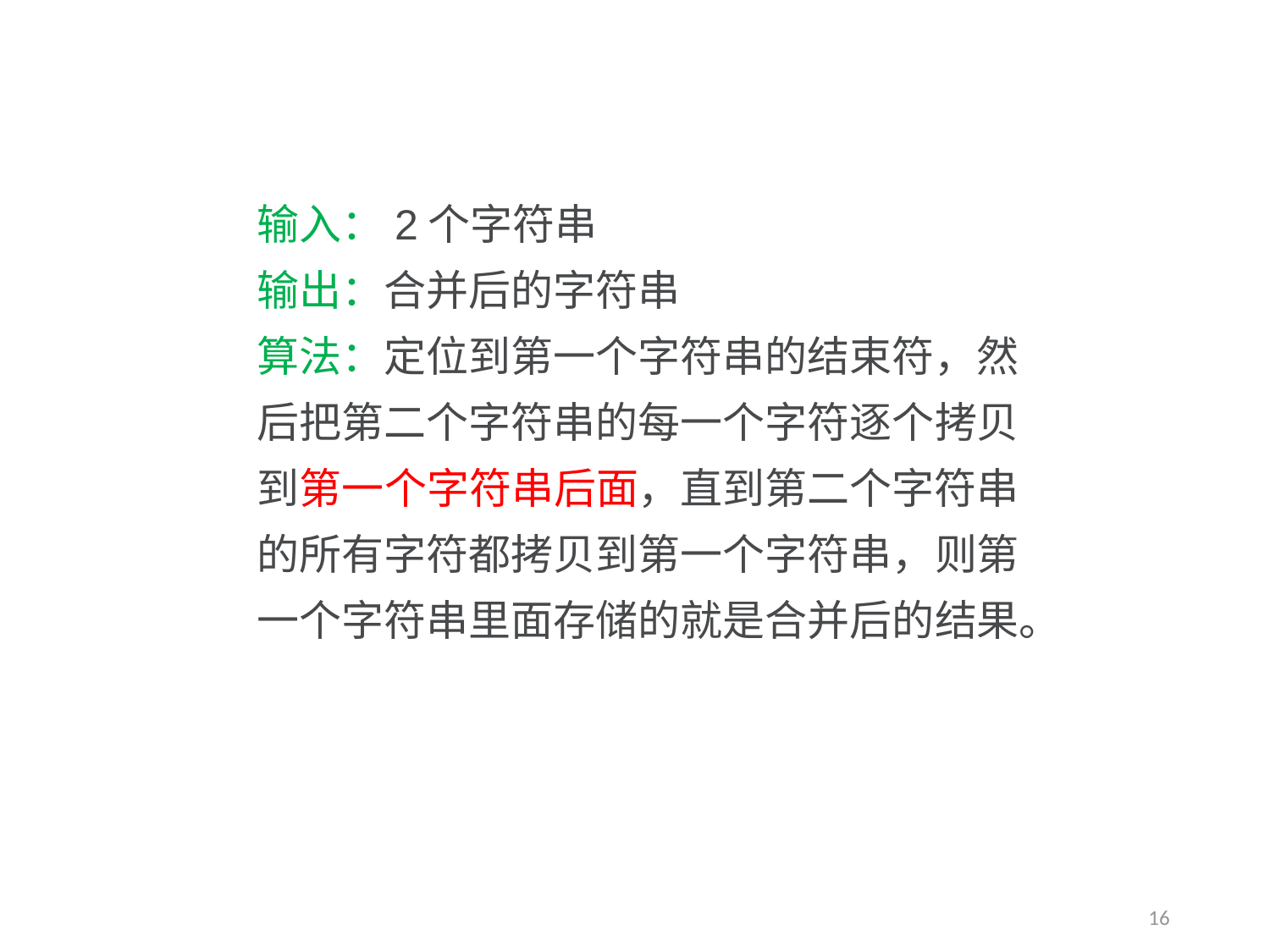

输入：2个字符串
输出：合并后的字符串
算法：定位到第一个字符串的结束符，然后把第二个字符串的每一个字符逐个拷贝到第一个字符串后面，直到第二个字符串的所有字符都拷贝到第一个字符串，则第一个字符串里面存储的就是合并后的结果。
16